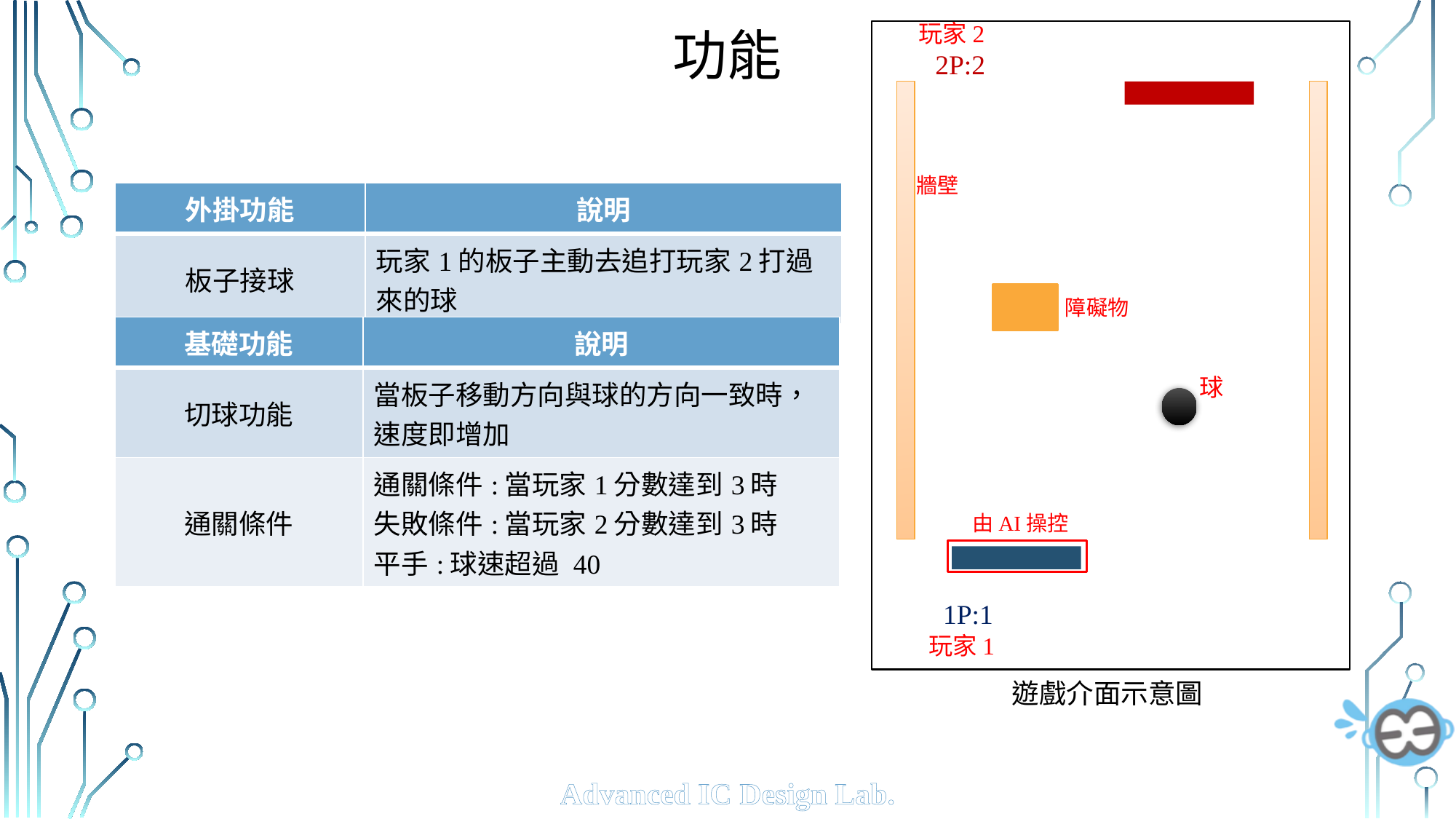

# 功能
玩家2

2P:2

牆壁
| 外掛功能 | 說明 |
| --- | --- |
| 板子接球 | 玩家1的板子主動去追打玩家2打過來的球 |

障礙物
| 基礎功能 | 說明 |
| --- | --- |
| 切球功能 | 當板子移動方向與球的方向一致時，速度即增加 |
| 通關條件 | 通關條件:當玩家1分數達到3時 失敗條件:當玩家2分數達到3時 平手:球速超過 40 |
球

由AI操控

1P:1
球的數量
玩家1
遊戲介面示意圖